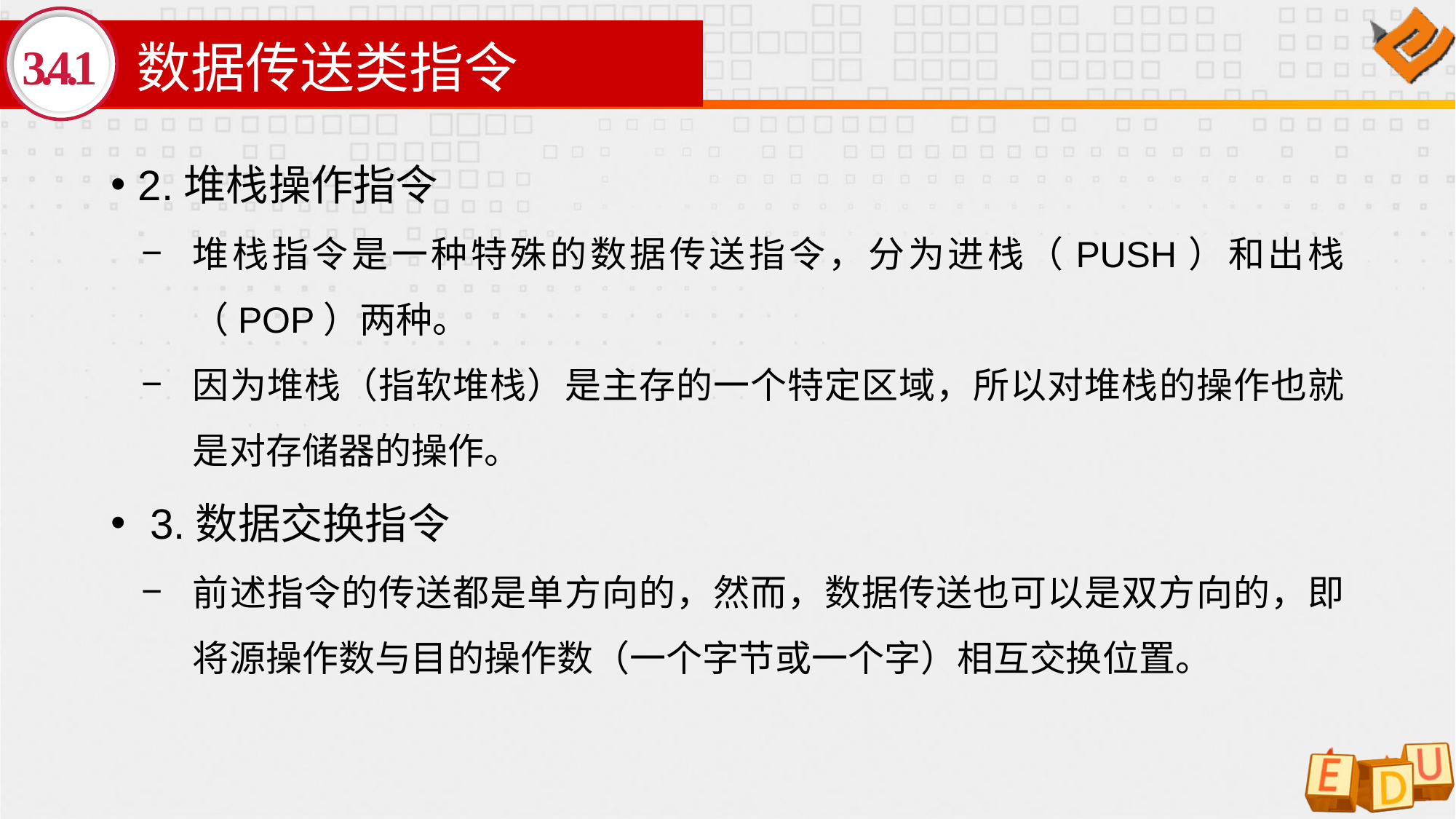

# 数据传送类指令
3.4.1
2.堆栈操作指令
堆栈指令是一种特殊的数据传送指令，分为进栈（PUSH）和出栈（POP）两种。
因为堆栈（指软堆栈）是主存的一个特定区域，所以对堆栈的操作也就是对存储器的操作。
 3.数据交换指令
前述指令的传送都是单方向的，然而，数据传送也可以是双方向的，即将源操作数与目的操作数（一个字节或一个字）相互交换位置。